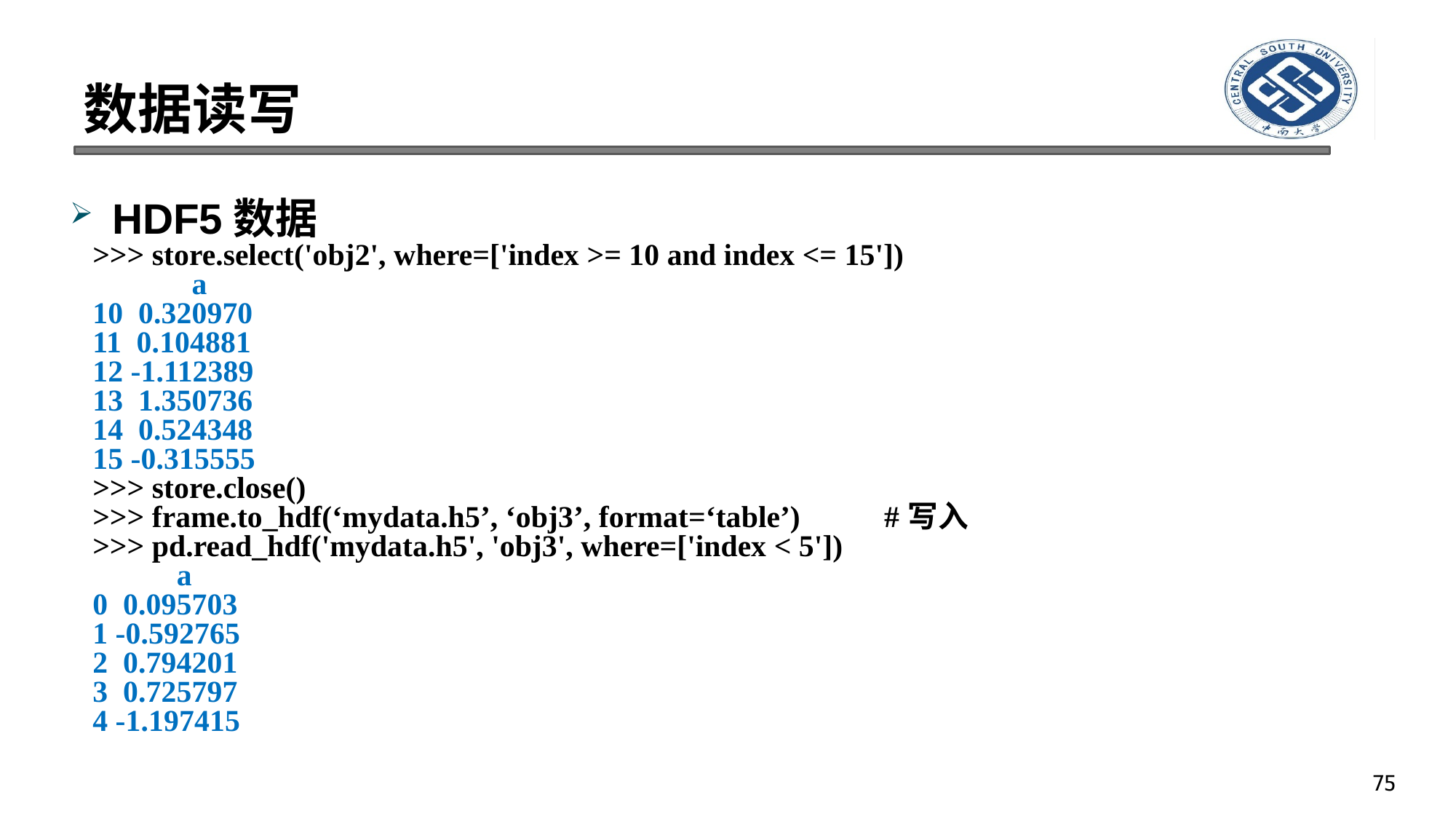

# 数据读写
HDF5数据
>>> store.select('obj2', where=['index >= 10 and index <= 15'])
             a
10  0.320970
11  0.104881
12 -1.112389
13  1.350736
14  0.524348
15 -0.315555
>>> store.close()
>>> frame.to_hdf(‘mydata.h5’, ‘obj3’, format=‘table’)           #写入
>>> pd.read_hdf('mydata.h5', 'obj3', where=['index < 5'])
           a
0  0.095703
1 -0.592765
2  0.794201
3  0.725797
4 -1.197415
75